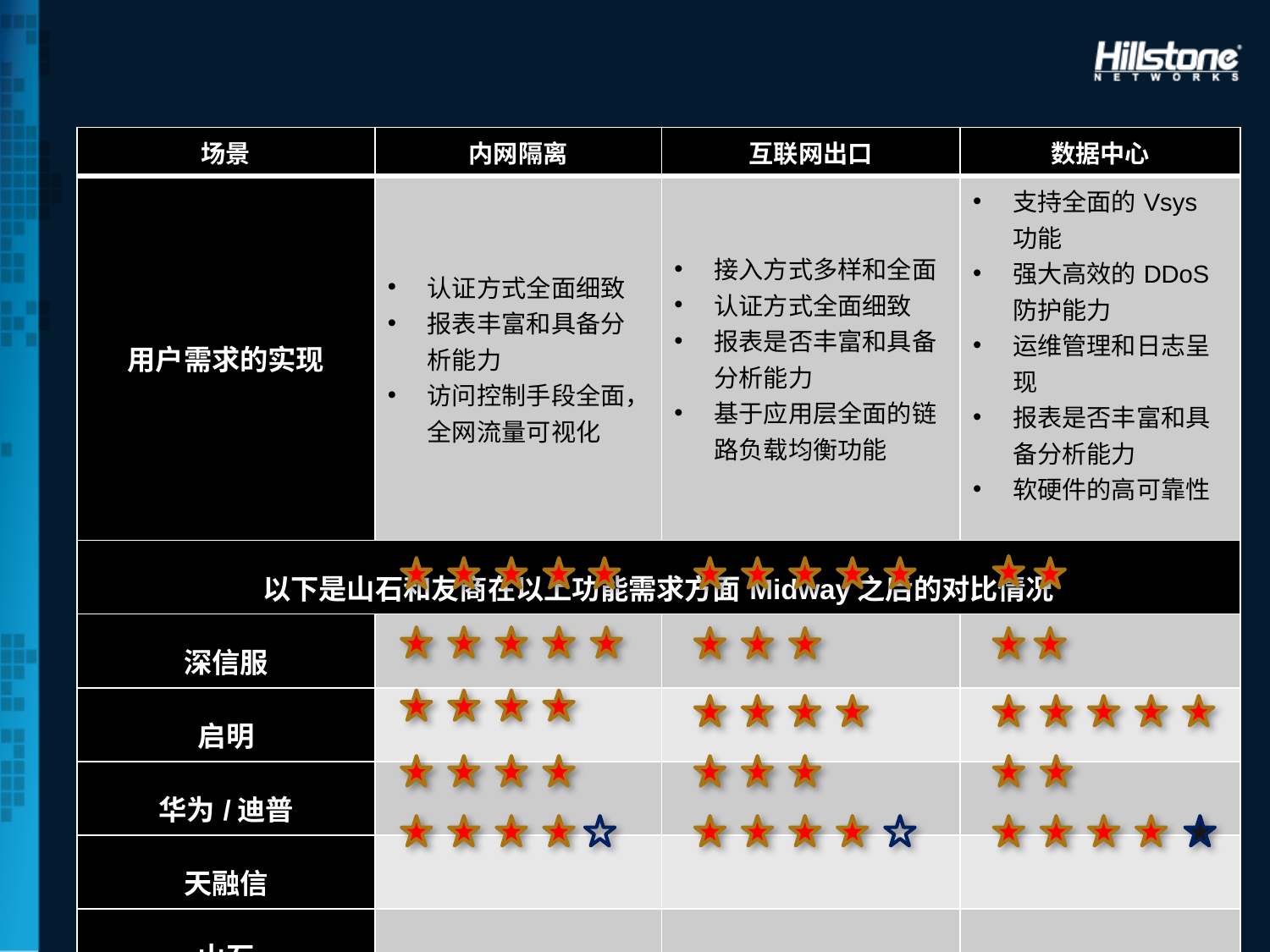

#
| 场景 | 内网隔离 | 互联网出口 | 数据中心 |
| --- | --- | --- | --- |
| 用户需求的实现 | 认证方式全面细致 报表丰富和具备分析能力 访问控制手段全面，全网流量可视化 | 接入方式多样和全面 认证方式全面细致 报表是否丰富和具备分析能力 基于应用层全面的链路负载均衡功能 | 支持全面的Vsys功能 强大高效的DDoS防护能力 运维管理和日志呈现 报表是否丰富和具备分析能力 软硬件的高可靠性 |
| 以下是山石和友商在以上功能需求方面Midway之后的对比情况 |  |  |  |
| 深信服 |  |  |  |
| 启明 |  |  |  |
| 华为/迪普 |  |  |  |
| 天融信 |  |  |  |
| 山石 |  |  |  |